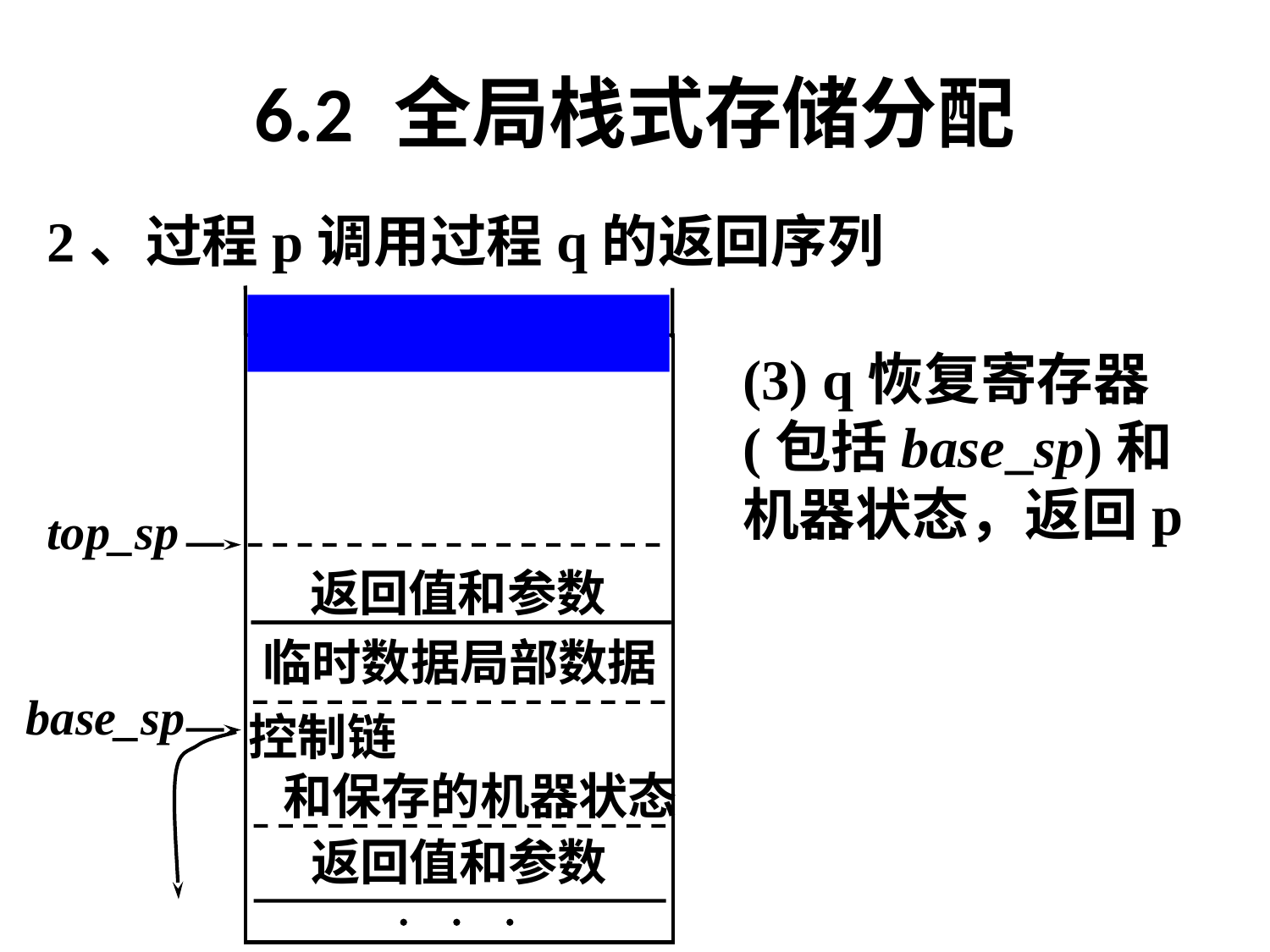

# 6.2 全局栈式存储分配
2、过程p调用过程q的返回序列

top_sp

返回值和参数
临时数据局部数据

base_sp

控制链
  和保存的机器状态

返回值和参数

⋅  ⋅  ⋅

(3) q恢复寄存器(包括base_sp)和机器状态，返回p